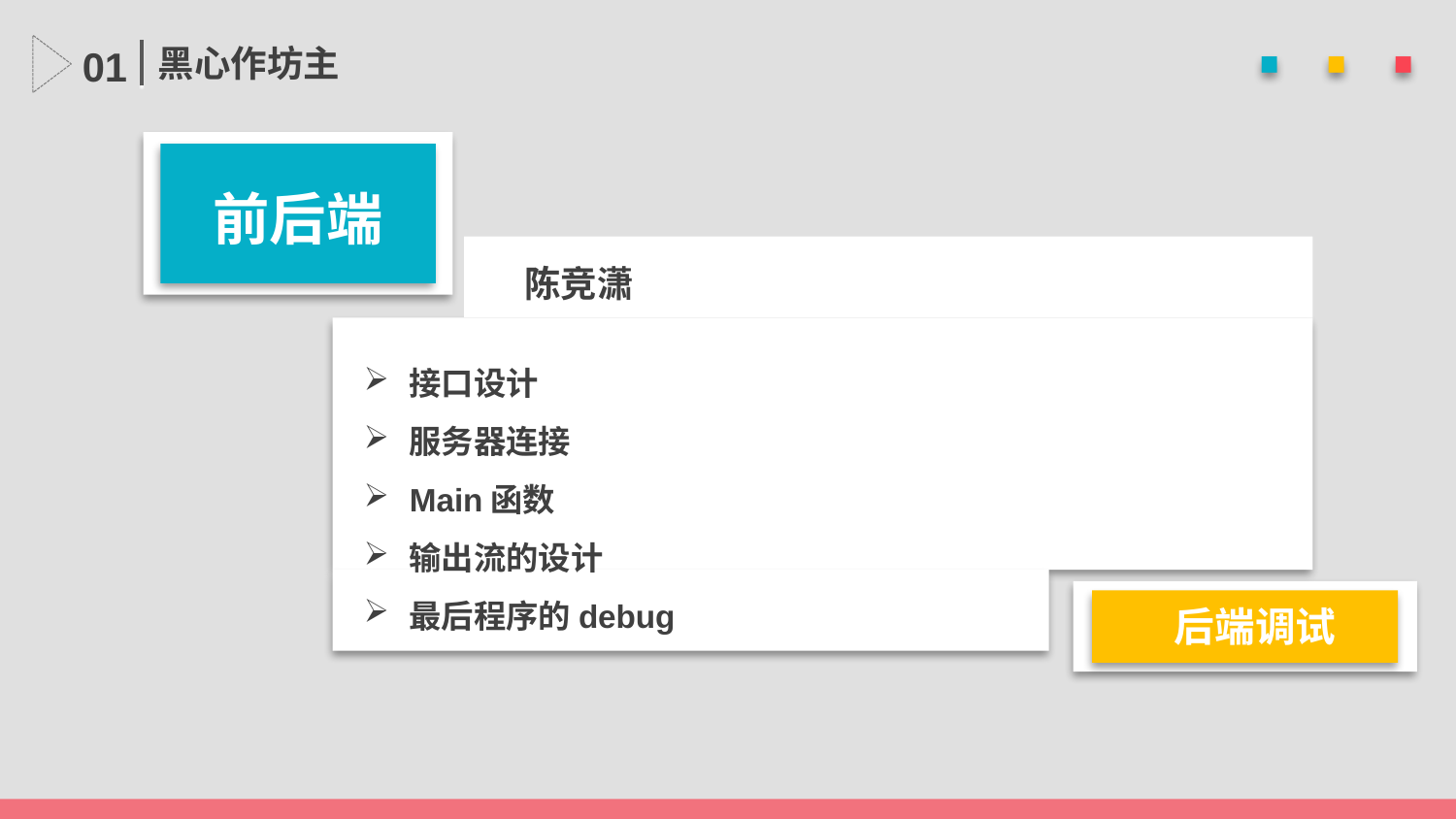

· · ·

黑心作坊主
01

前后端

陈竞潇
接口设计
服务器连接
Main函数
输出流的设计
最后程序的debug

后端调试